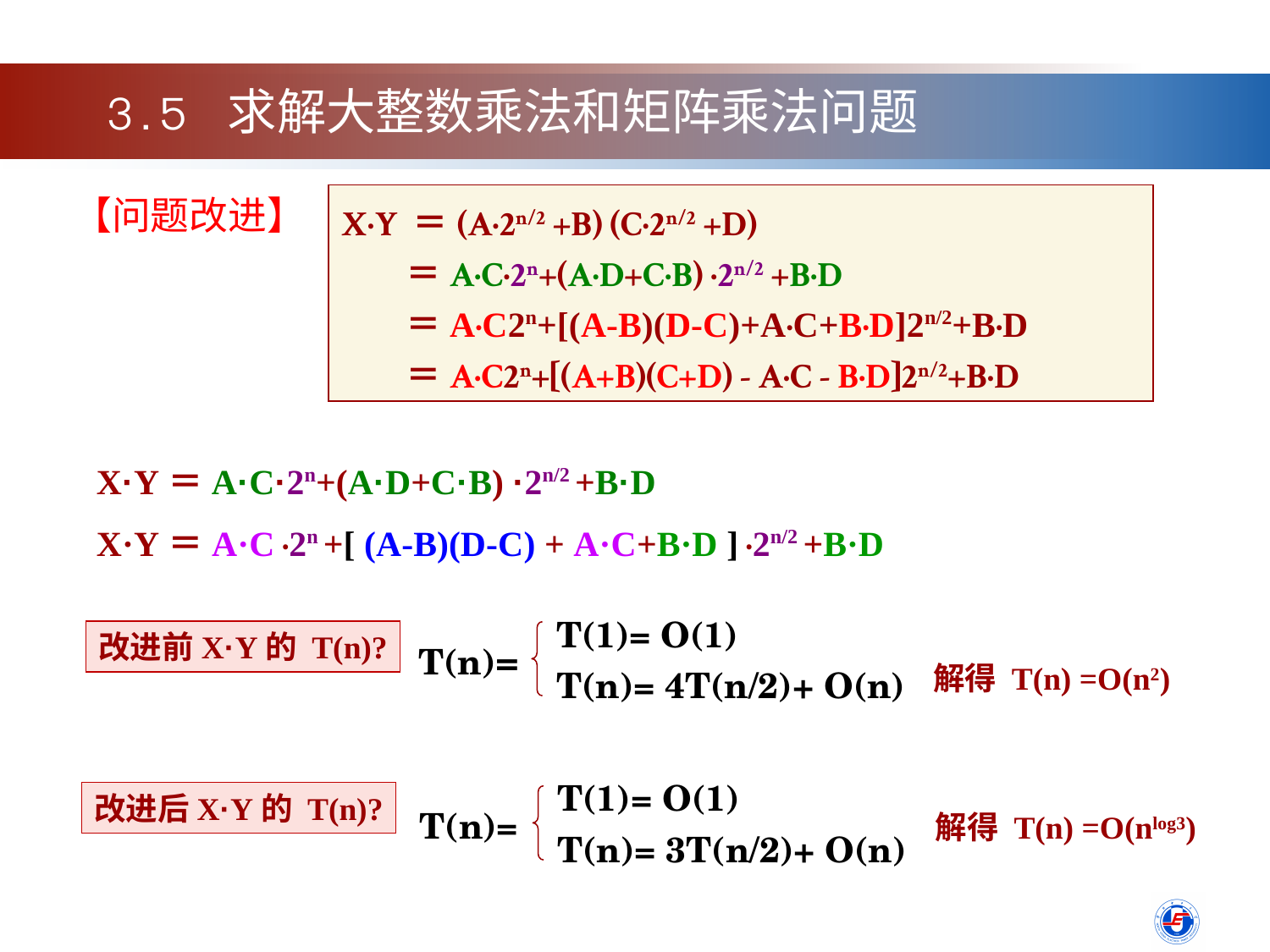

3.5 求解大整数乘法和矩阵乘法问题
　　【问题改进】
X·Y ＝(A·2n/2 +B) (C·2n/2 +D)
       ＝A·C·2n+(A·D+C·B) ·2n/2 +B·D
       ＝A·C2n+[(A-B)(D-C)+A·C+B·D]2n/2+B·D
       ＝A·C2n+[(A+B)(C+D) - A·C - B·D]2n/2+B·D
X·Y＝A·C·2n+(A·D+C·B) ·2n/2 +B·D
X·Y＝A·C ·2n +[ (A-B)(D-C) + A·C+B·D ] ·2n/2 +B·D
T(1)= O(1)
T(n)= 4T(n/2)+ O(n)
 T(n)=

改进前X·Y的 T(n)?
解得 T(n) =O(n2)
T(1)= O(1)
T(n)= 3T(n/2)+ O(n)
 T(n)=

改进后X·Y的 T(n)?
解得 T(n) =O(nlog3)